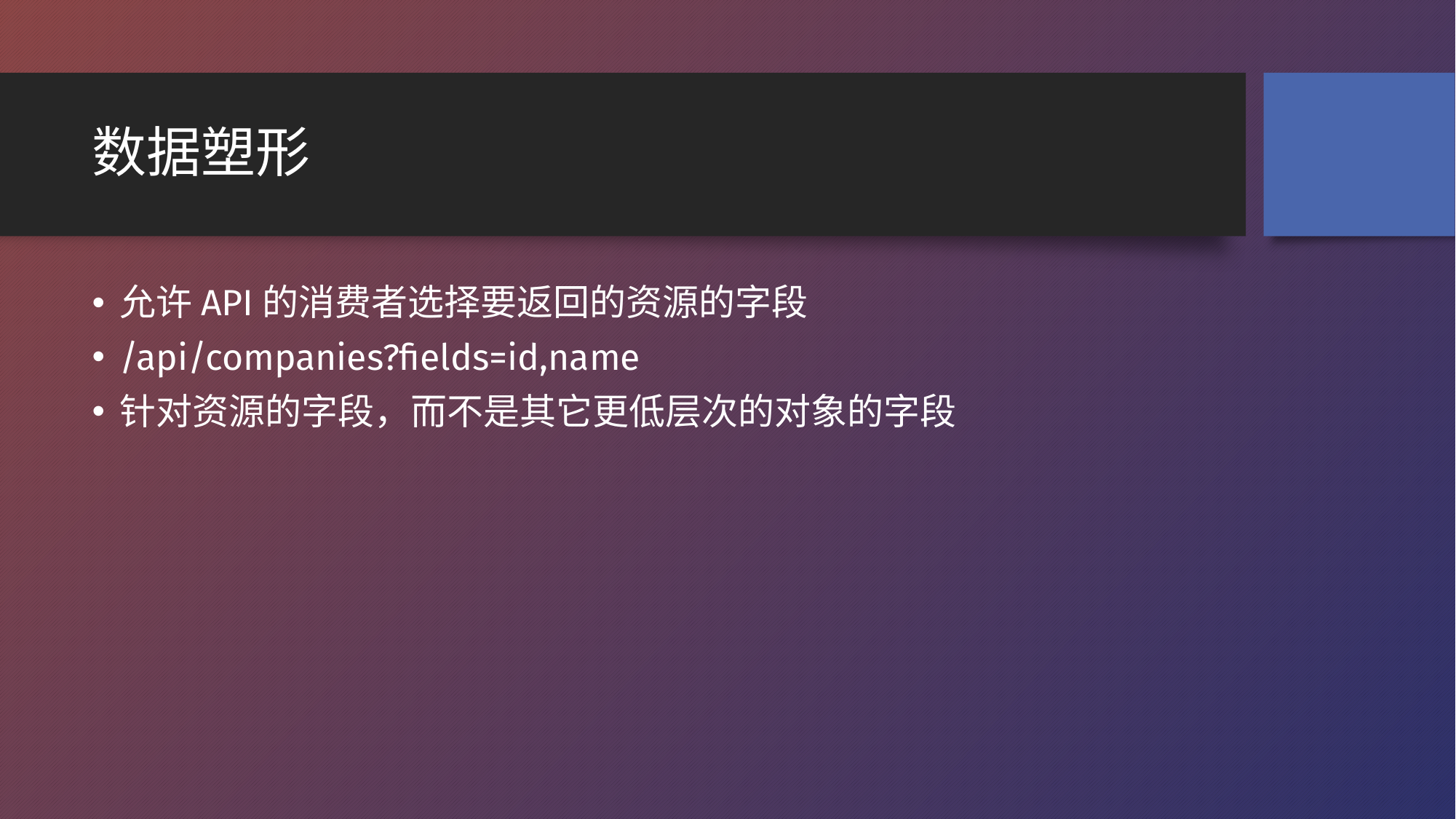

# 数据塑形
允许API的消费者选择要返回的资源的字段
/api/companies?fields=id,name
针对资源的字段，而不是其它更低层次的对象的字段